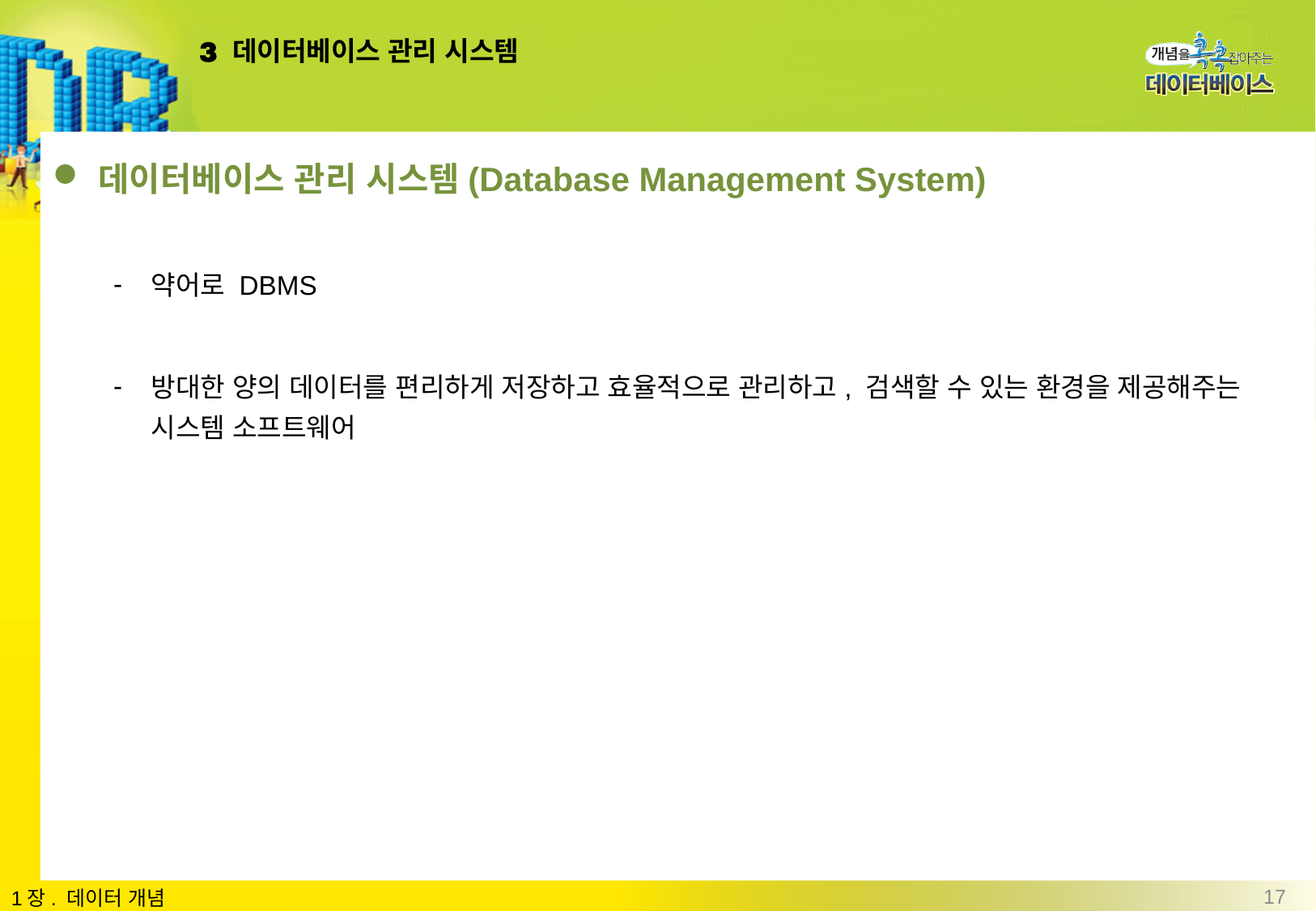

# 3 데이터베이스 관리 시스템

데이터베이스 관리 시스템(Database Management System)

약어로 DBMS

방대한 양의 데이터를 편리하게 저장하고 효율적으로 관리하고, 검색할 수 있는 환경을 제공해주는 시스템 소프트웨어

17